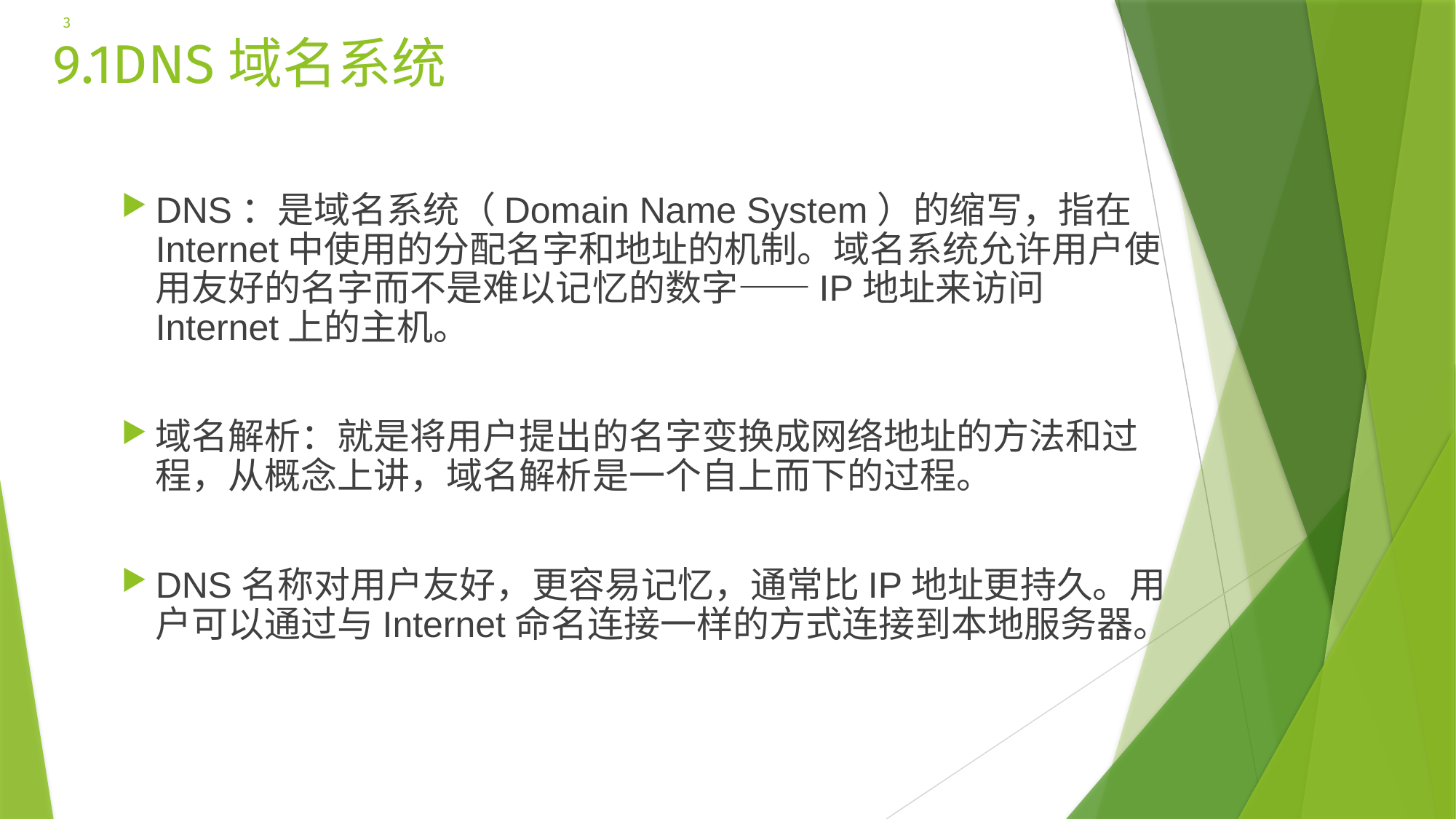

3
# 9.1DNS域名系统
DNS：是域名系统（Domain Name System）的缩写，指在Internet中使用的分配名字和地址的机制。域名系统允许用户使用友好的名字而不是难以记忆的数字——IP地址来访问Internet上的主机。

域名解析：就是将用户提出的名字变换成网络地址的方法和过程，从概念上讲，域名解析是一个自上而下的过程。

DNS名称对用户友好，更容易记忆，通常比IP地址更持久。用户可以通过与Internet命名连接一样的方式连接到本地服务器。